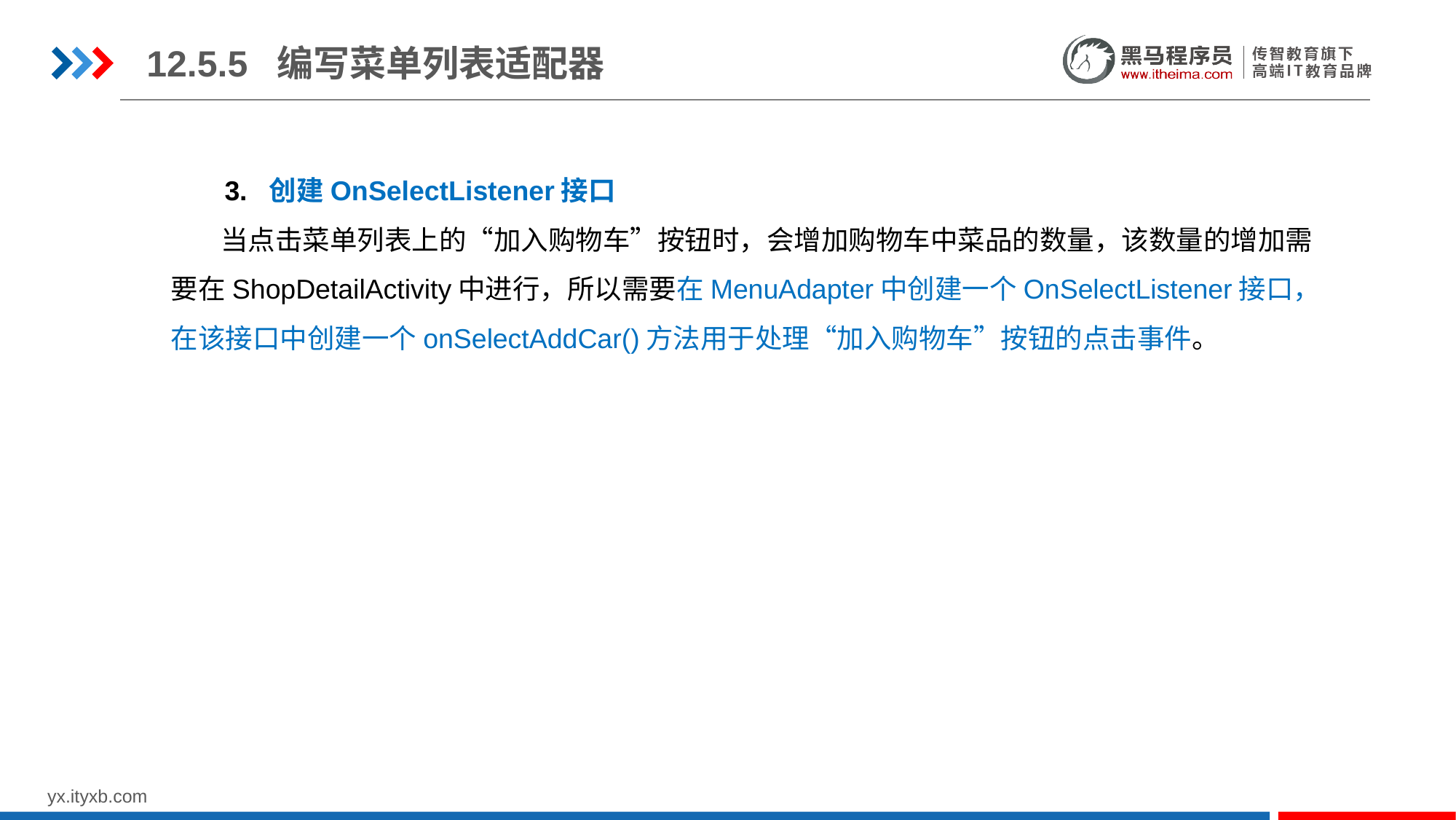

12.5.5  编写菜单列表适配器
       3.  创建OnSelectListener接口
       当点击菜单列表上的“加入购物车”按钮时，会增加购物车中菜品的数量，该数量的增加需要在ShopDetailActivity中进行，所以需要在MenuAdapter中创建一个OnSelectListener接口，在该接口中创建一个onSelectAddCar()方法用于处理“加入购物车”按钮的点击事件。